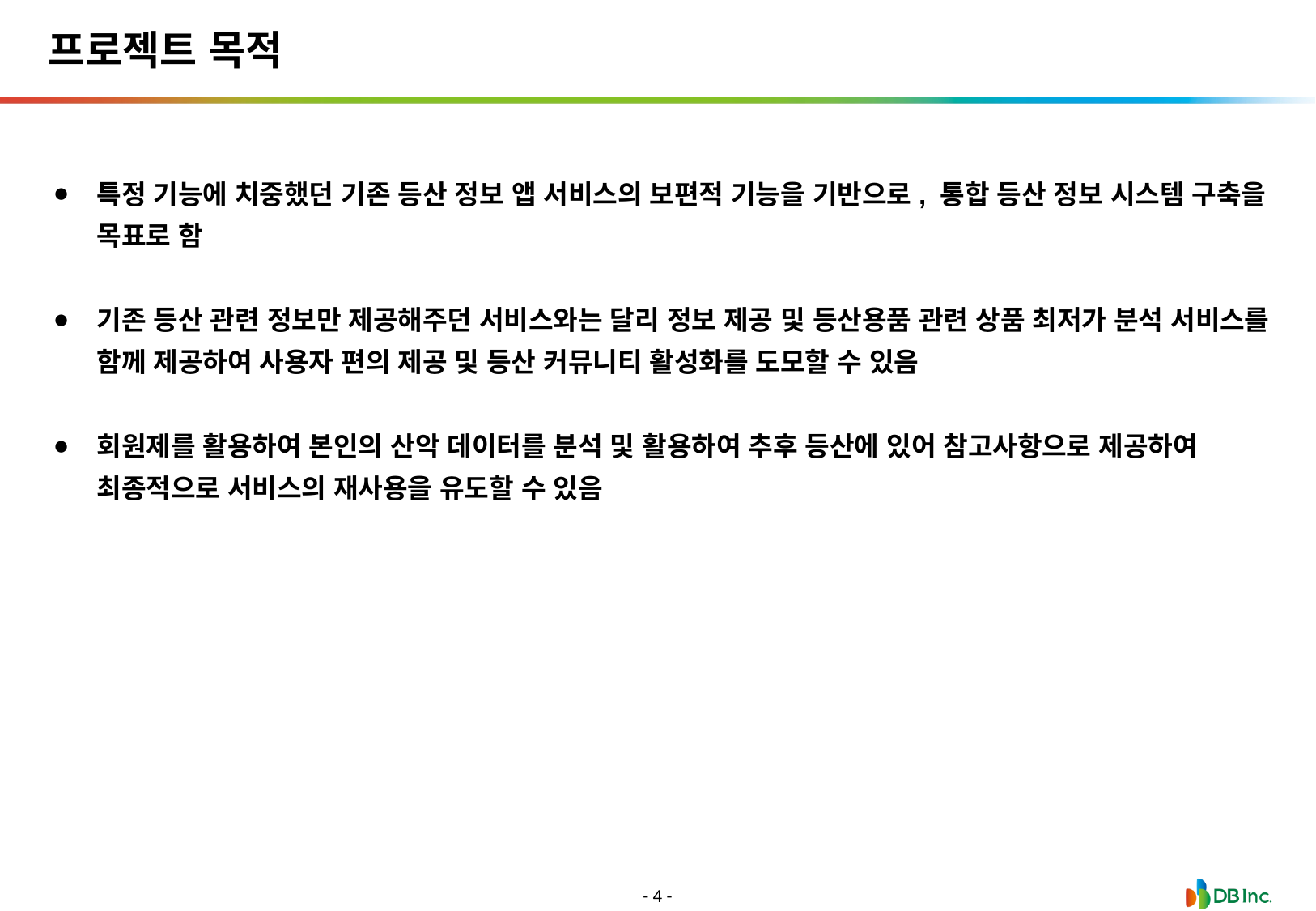

# 프로젝트 목적

특정 기능에 치중했던 기존 등산 정보 앱 서비스의 보편적 기능을 기반으로, 통합 등산 정보 시스템 구축을 목표로 함

기존 등산 관련 정보만 제공해주던 서비스와는 달리 정보 제공 및 등산용품 관련 상품 최저가 분석 서비스를 함께 제공하여 사용자 편의 제공 및 등산 커뮤니티 활성화를 도모할 수 있음

회원제를 활용하여 본인의 산악 데이터를 분석 및 활용하여 추후 등산에 있어 참고사항으로 제공하여 최종적으로 서비스의 재사용을 유도할 수 있음
- 4 -